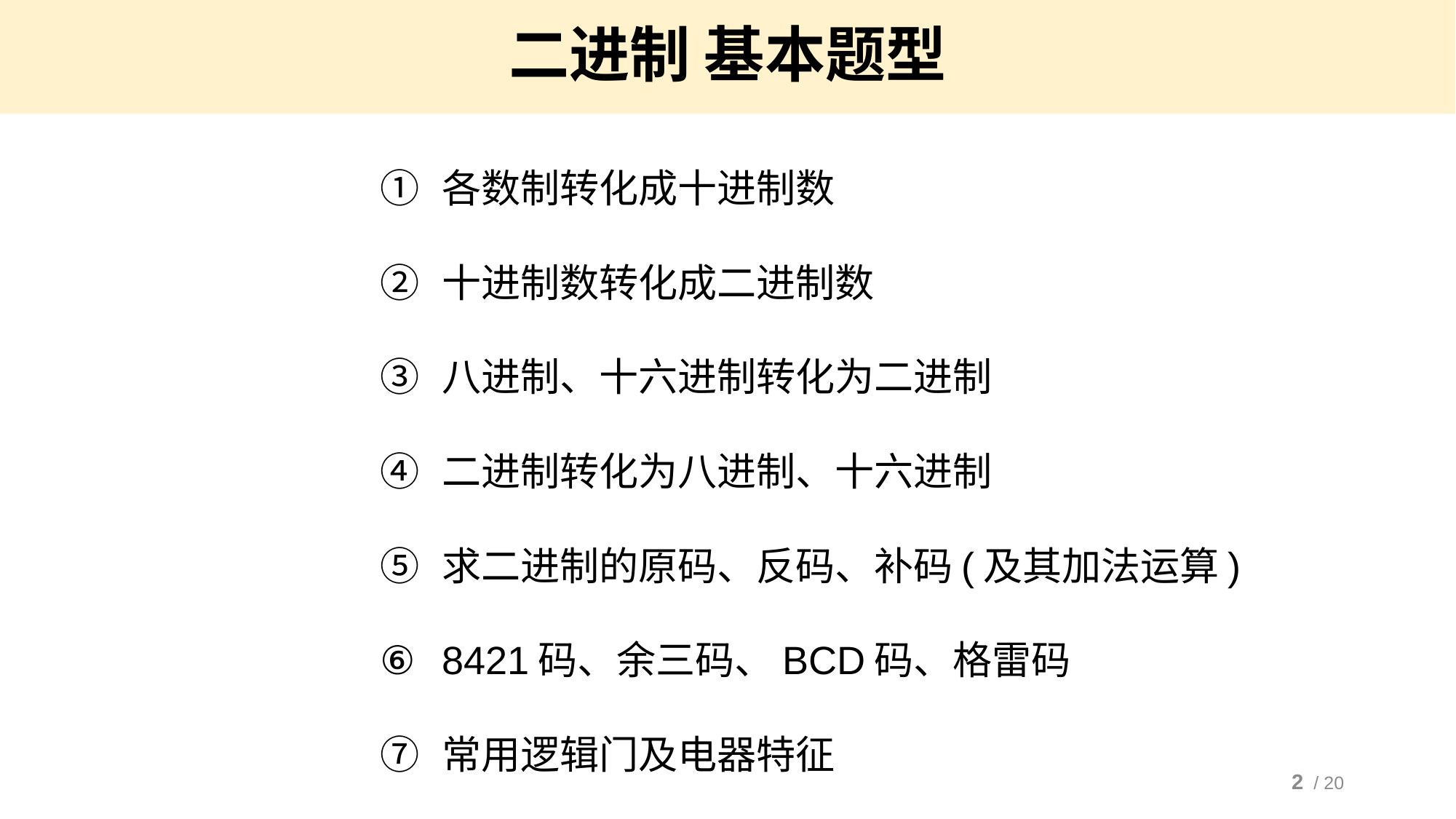

# 二进制 基本题型
各数制转化成十进制数
十进制数转化成二进制数
八进制、十六进制转化为二进制
二进制转化为八进制、十六进制
求二进制的原码、反码、补码(及其加法运算)
8421码、余三码、BCD码、格雷码
常用逻辑门及电器特征
2  / 20